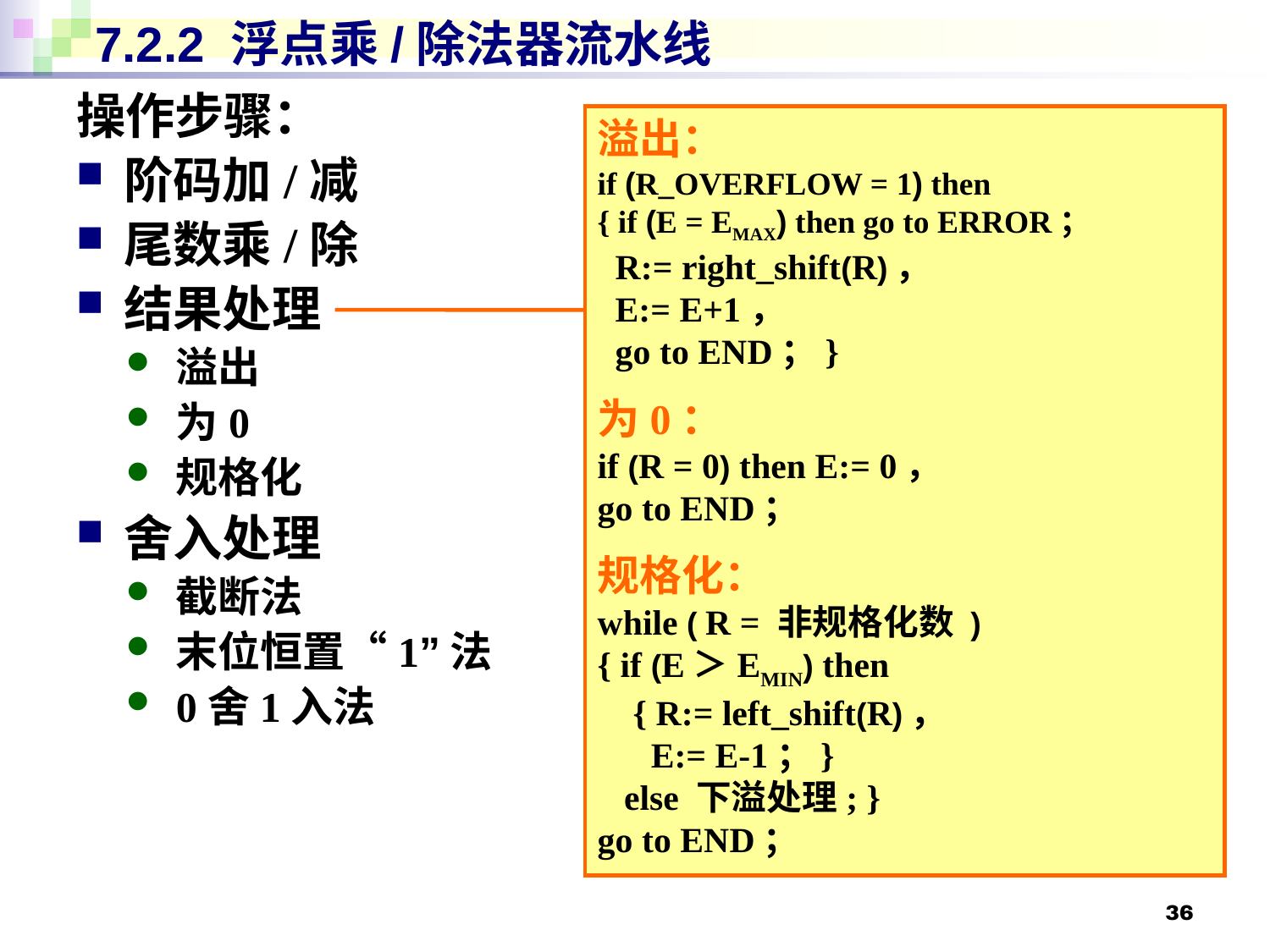

# 7.2.2 浮点乘/除法器流水线
操作步骤：
阶码加/减
尾数乘/除
结果处理
溢出
为0
规格化
舍入处理
截断法
末位恒置“1”法
0舍1入法
溢出：
if (R_OVERFLOW = 1) then
{ if (E = EMAX) then go to ERROR；
  R:= right_shift(R)，
  E:= E+1，
  go to END；}
为0：
if (R = 0) then E:= 0，
go to END；
规格化：
while ( R = 非规格化数 )
{ if (E＞EMIN) then
    { R:= left_shift(R)，
      E:= E-1；}
   else 下溢处理; }
go to END；

36